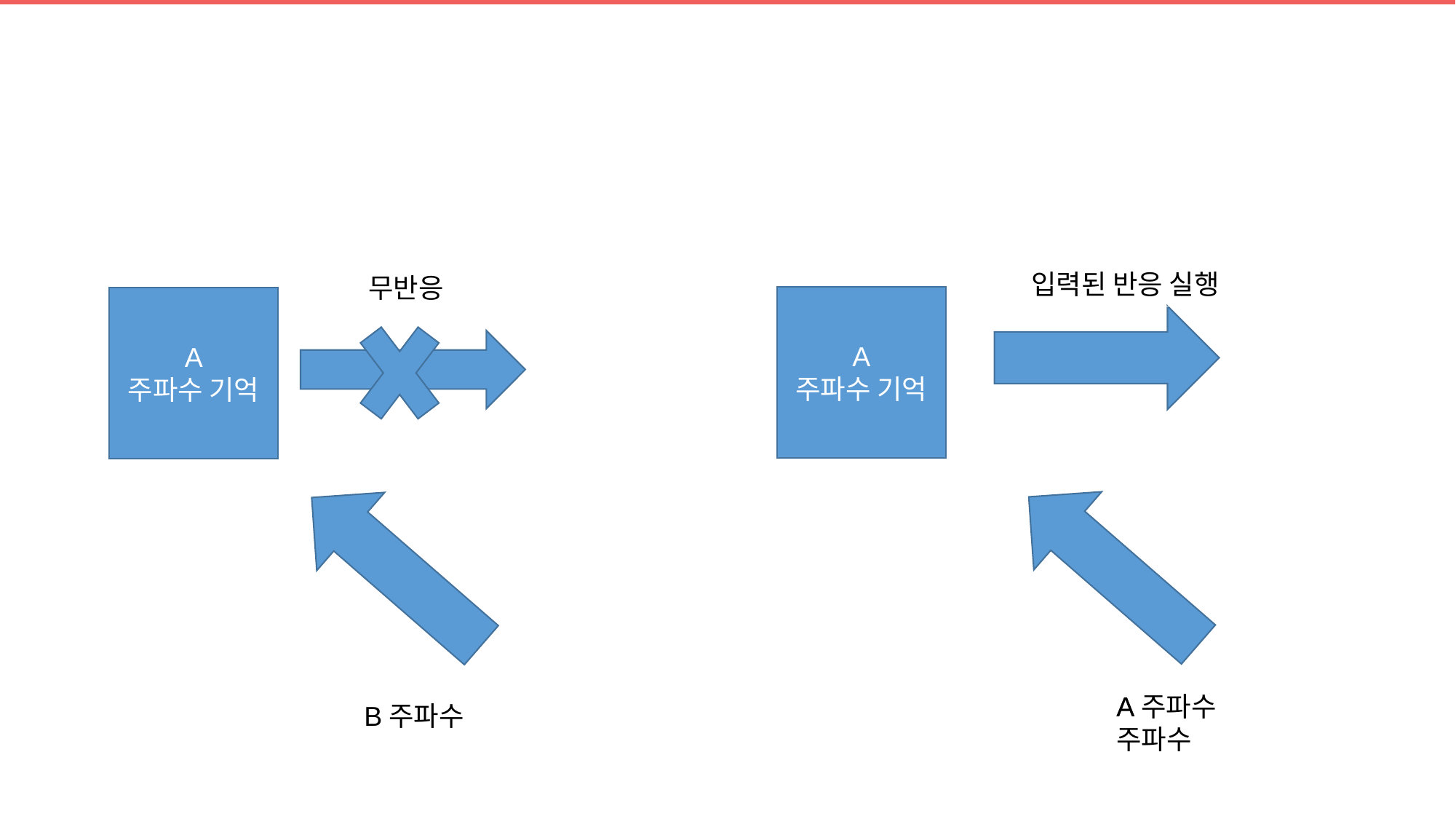

입력된 반응 실행
무반응
A
주파수 기억
A
주파수 기억

A주파수
A주파수
B주파수